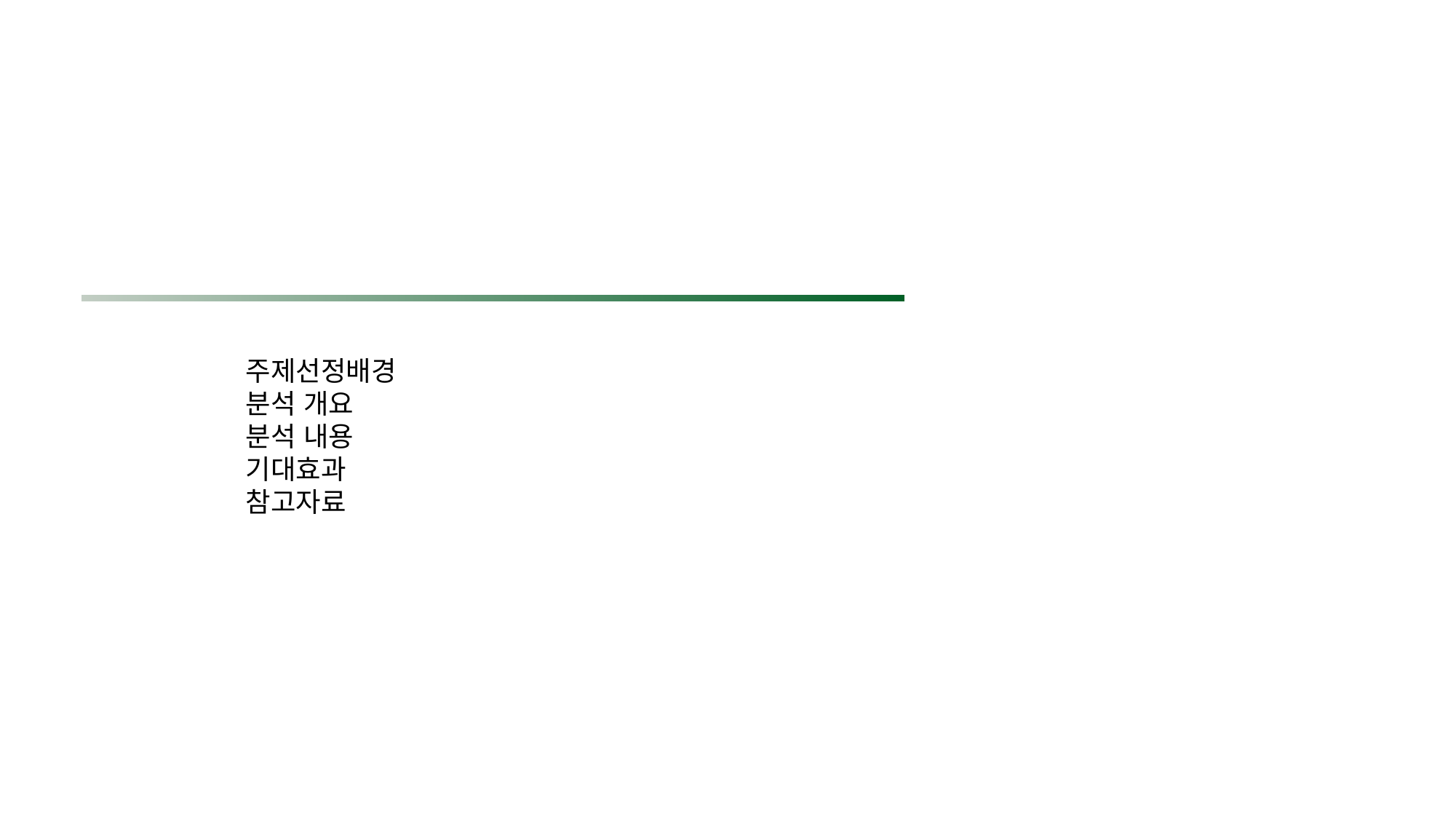

주제선정배경
분석 개요
분석 내용
기대효과
참고자료